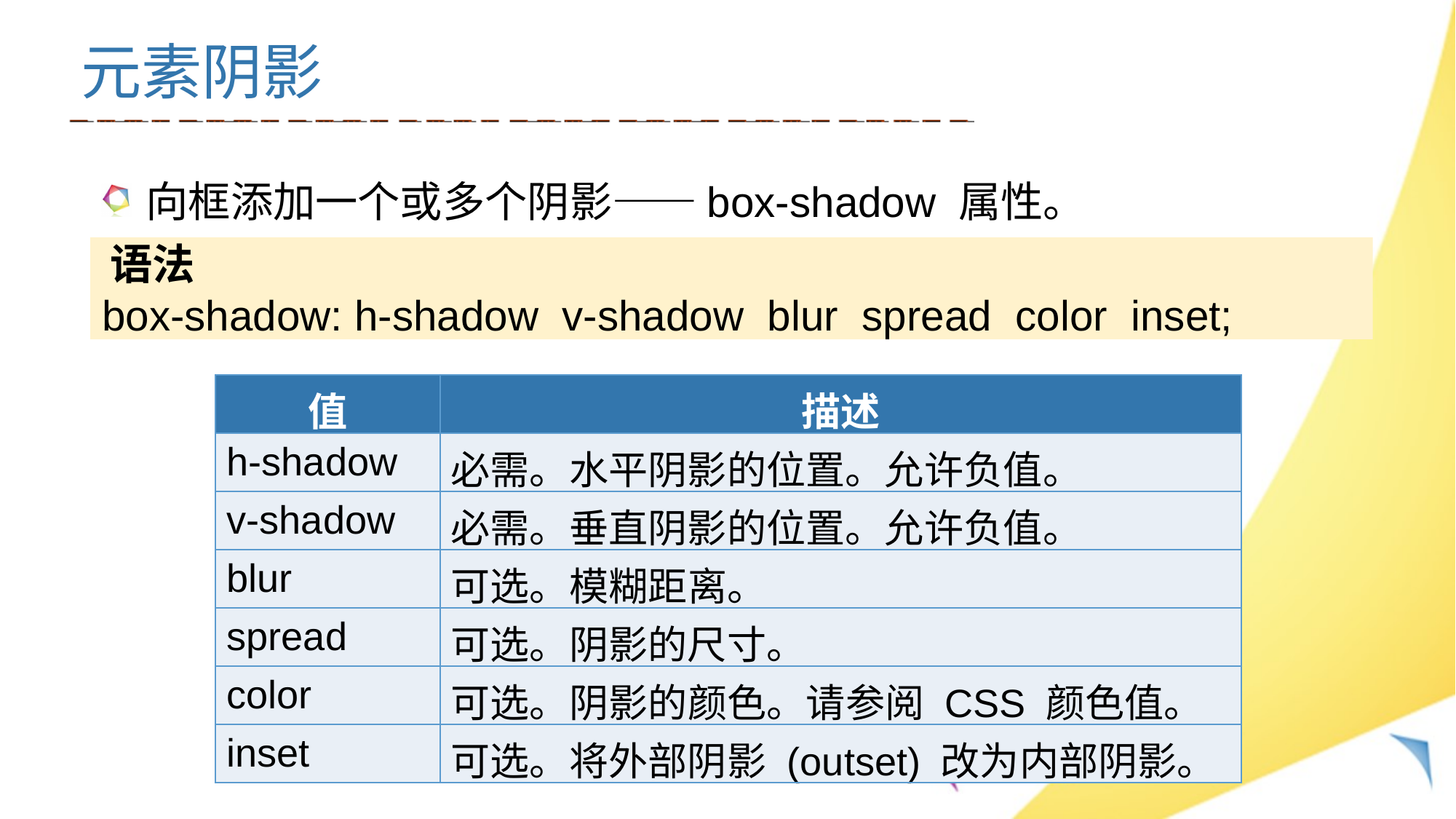

元素阴影
向框添加一个或多个阴影——box-shadow 属性。
 语法
 box-shadow: h-shadow  v-shadow  blur  spread  color  inset;
| 值 | 描述 |
| --- | --- |
| h-shadow | 必需。水平阴影的位置。允许负值。 |
| v-shadow | 必需。垂直阴影的位置。允许负值。 |
| blur | 可选。模糊距离。 |
| spread | 可选。阴影的尺寸。 |
| color | 可选。阴影的颜色。请参阅 CSS 颜色值。 |
| inset | 可选。将外部阴影 (outset) 改为内部阴影。 |